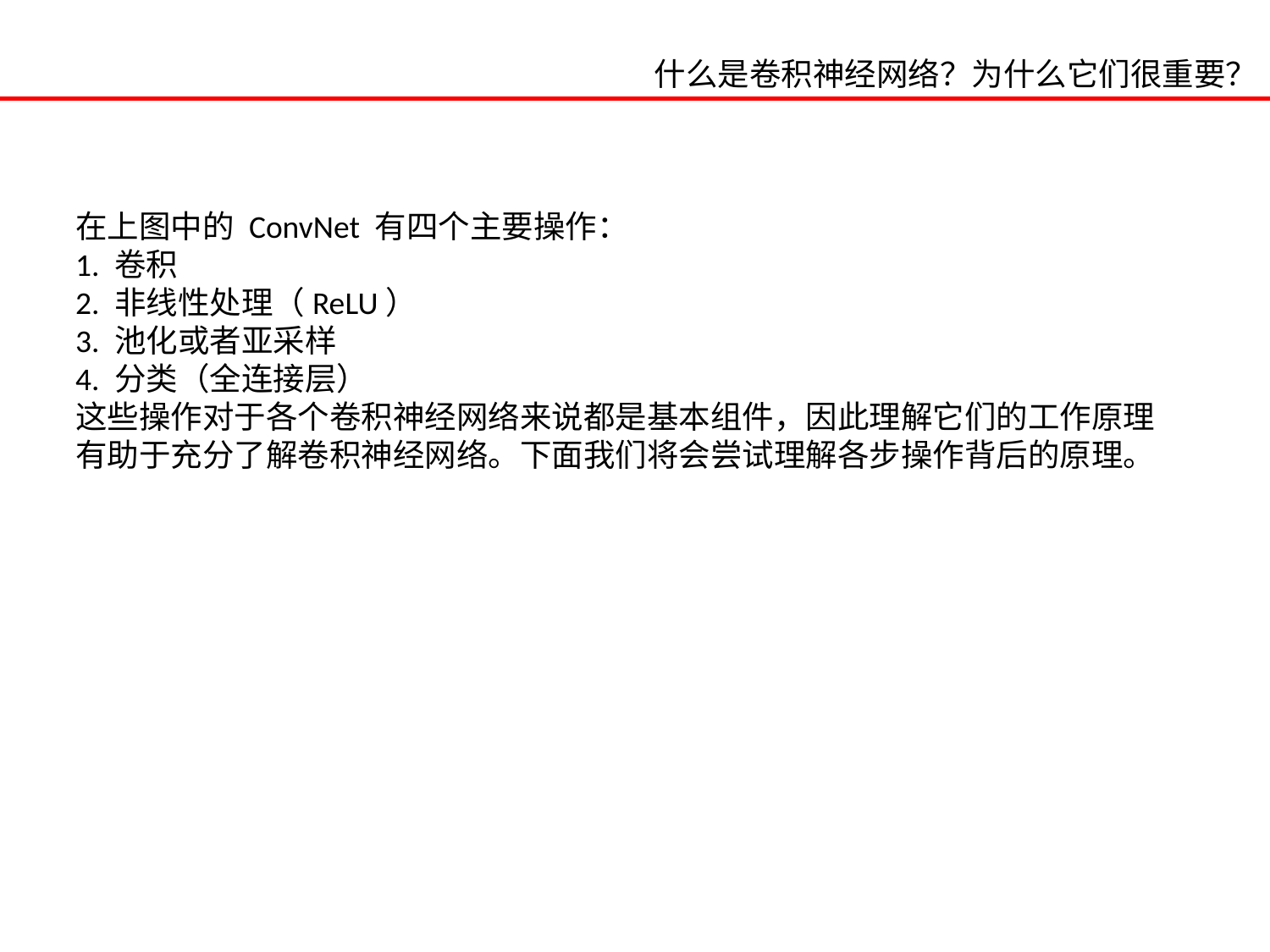

什么是卷积神经网络？为什么它们很重要？

在上图中的 ConvNet 有四个主要操作：
1. 卷积
2. 非线性处理（ReLU）
3. 池化或者亚采样
4. 分类（全连接层）
这些操作对于各个卷积神经网络来说都是基本组件，因此理解它们的工作原理有助于充分了解卷积神经网络。下面我们将会尝试理解各步操作背后的原理。